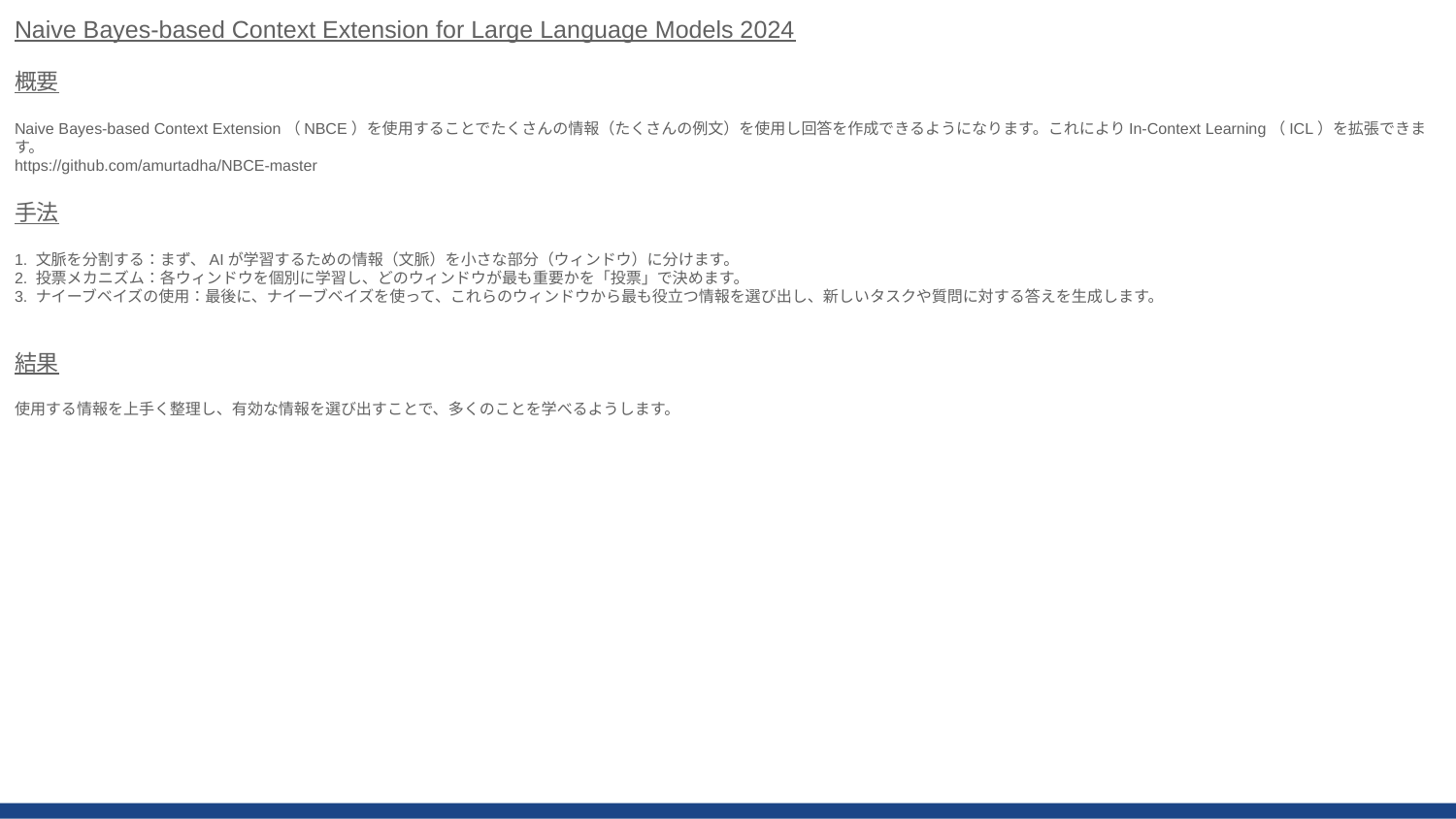

Naive Bayes-based Context Extension for Large Language Models 2024
概要
Naive Bayes-based Context Extension（NBCE）を使用することでたくさんの情報（たくさんの例文）を使用し回答を作成できるようになります。これによりIn-Context Learning（ICL）を拡張できます。
https://github.com/amurtadha/NBCE-master
手法
1. 文脈を分割する：まず、AIが学習するための情報（文脈）を小さな部分（ウィンドウ）に分けます。
2. 投票メカニズム：各ウィンドウを個別に学習し、どのウィンドウが最も重要かを「投票」で決めます。
3. ナイーブベイズの使用：最後に、ナイーブベイズを使って、これらのウィンドウから最も役立つ情報を選び出し、新しいタスクや質問に対する答えを生成します。
結果
使用する情報を上手く整理し、有効な情報を選び出すことで、多くのことを学べるようします。